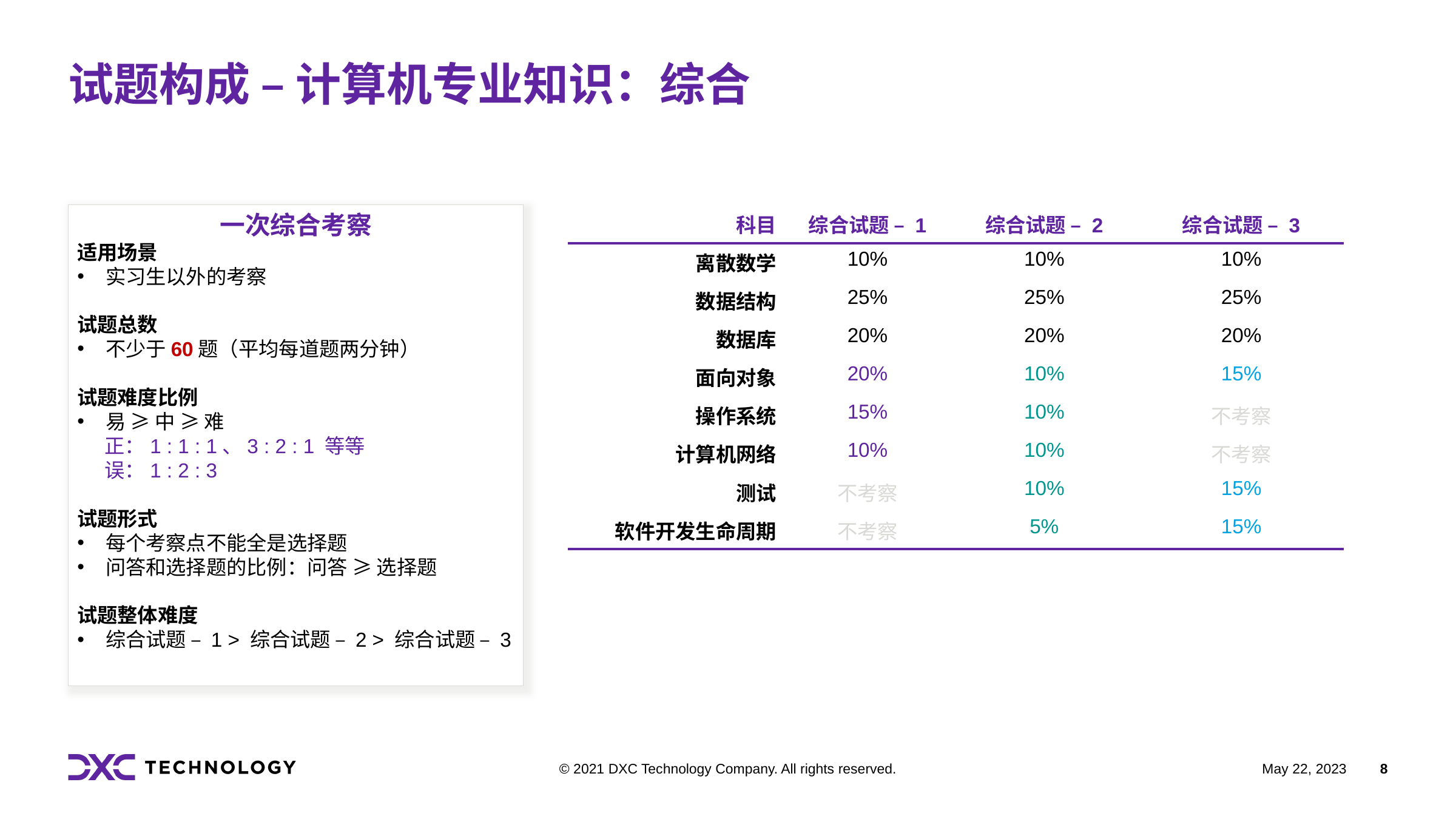

# 试题构成 – 计算机专业知识：综合
一次综合考察
适用场景
实习生以外的考察

试题总数
不少于60题（平均每道题两分钟）

试题难度比例
易 ≥ 中 ≥ 难
     正：1 : 1 : 1、3 : 2 : 1 等等
     误：1 : 2 : 3

试题形式
每个考察点不能全是选择题
问答和选择题的比例：问答 ≥ 选择题

试题整体难度
综合试题 – 1 > 综合试题 – 2 > 综合试题 – 3

| 科目 | 综合试题 – 1 | 综合试题 – 2 | 综合试题 – 3 |
| --- | --- | --- | --- |
| 离散数学 | 10% | 10% | 10% |
| 数据结构 | 25% | 25% | 25% |
| 数据库 | 20% | 20% | 20% |
| 面向对象 | 20% | 10% | 15% |
| 操作系统 | 15% | 10% | 不考察 |
| 计算机网络 | 10% | 10% | 不考察 |
| 测试 | 不考察 | 10% | 15% |
| 软件开发生命周期 | 不考察 | 5% | 15% |